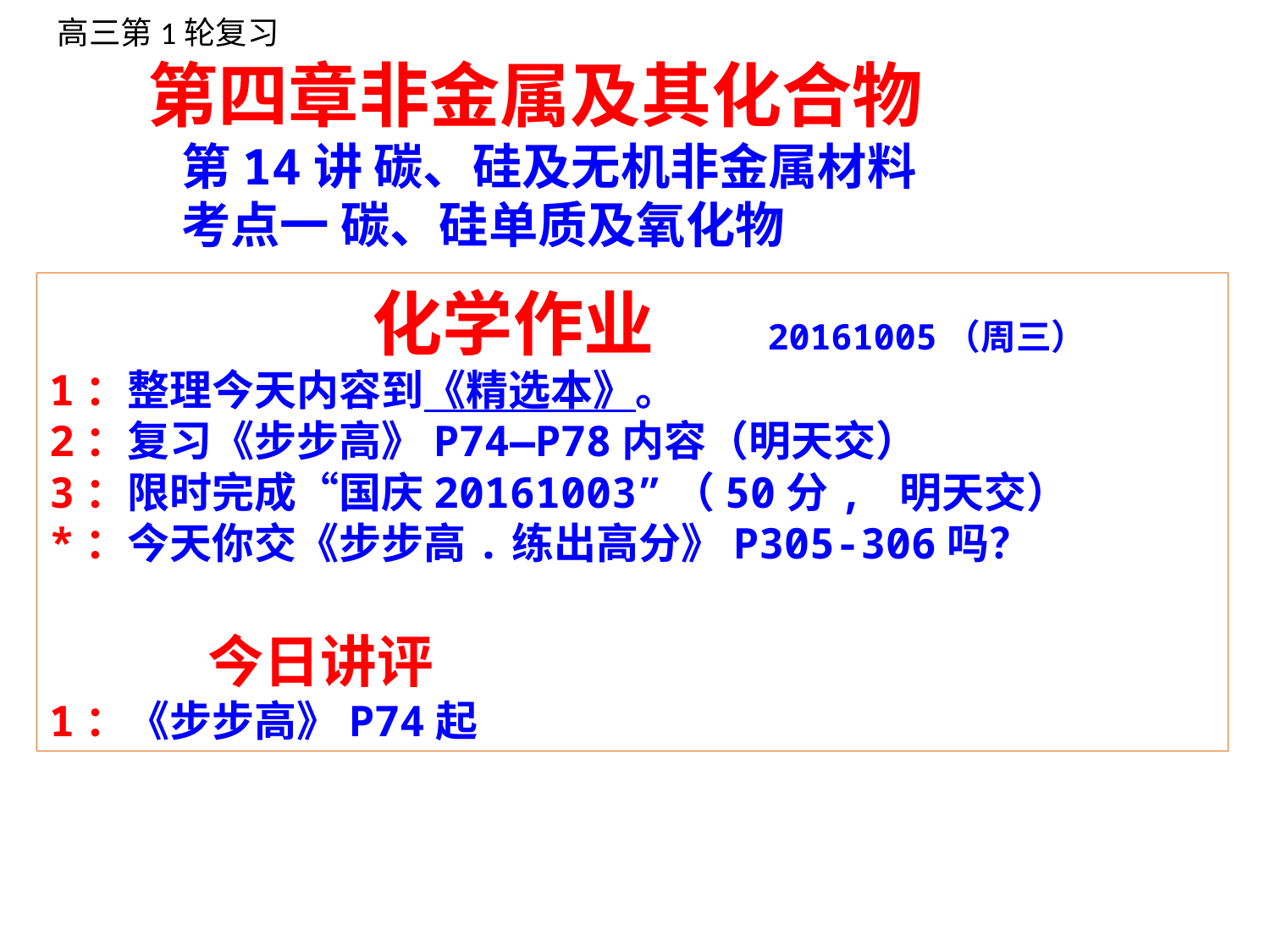

高三第1轮复习
       第四章非金属及其化合物
          第14讲 碳、硅及无机非金属材料
          考点一 碳、硅单质及氧化物
                   化学作业      20161005（周三）
1：整理今天内容到《精选本》。
2：复习《步步高》P74—P78内容（明天交）
3：限时完成“国庆20161003”（50分, 明天交）
*：今天你交《步步高.练出高分》P305-306吗？

             今日讲评
1：《步步高》P74起